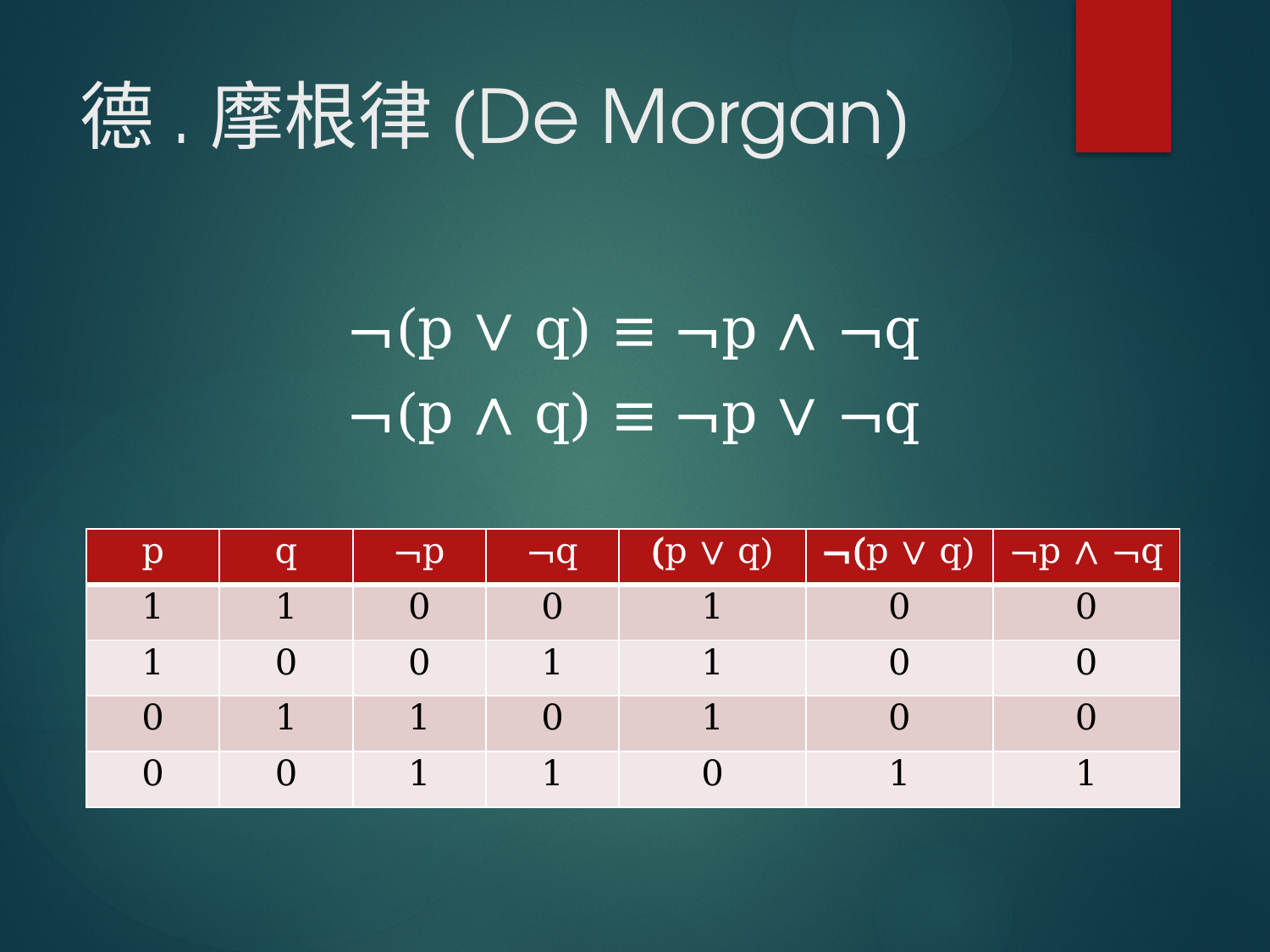

# 德.摩根律(De Morgan)
¬(p ∨ q) ≡ ¬p ∧ ¬q
¬(p ∧ q) ≡ ¬p ∨ ¬q

| p | q | ¬p | ¬q | (p ∨ q) | ¬(p ∨ q) | ¬p ∧ ¬q |
| --- | --- | --- | --- | --- | --- | --- |
| 1 | 1 | 0 | 0 | 1 | 0 | 0 |
| 1 | 0 | 0 | 1 | 1 | 0 | 0 |
| 0 | 1 | 1 | 0 | 1 | 0 | 0 |
| 0 | 0 | 1 | 1 | 0 | 1 | 1 |